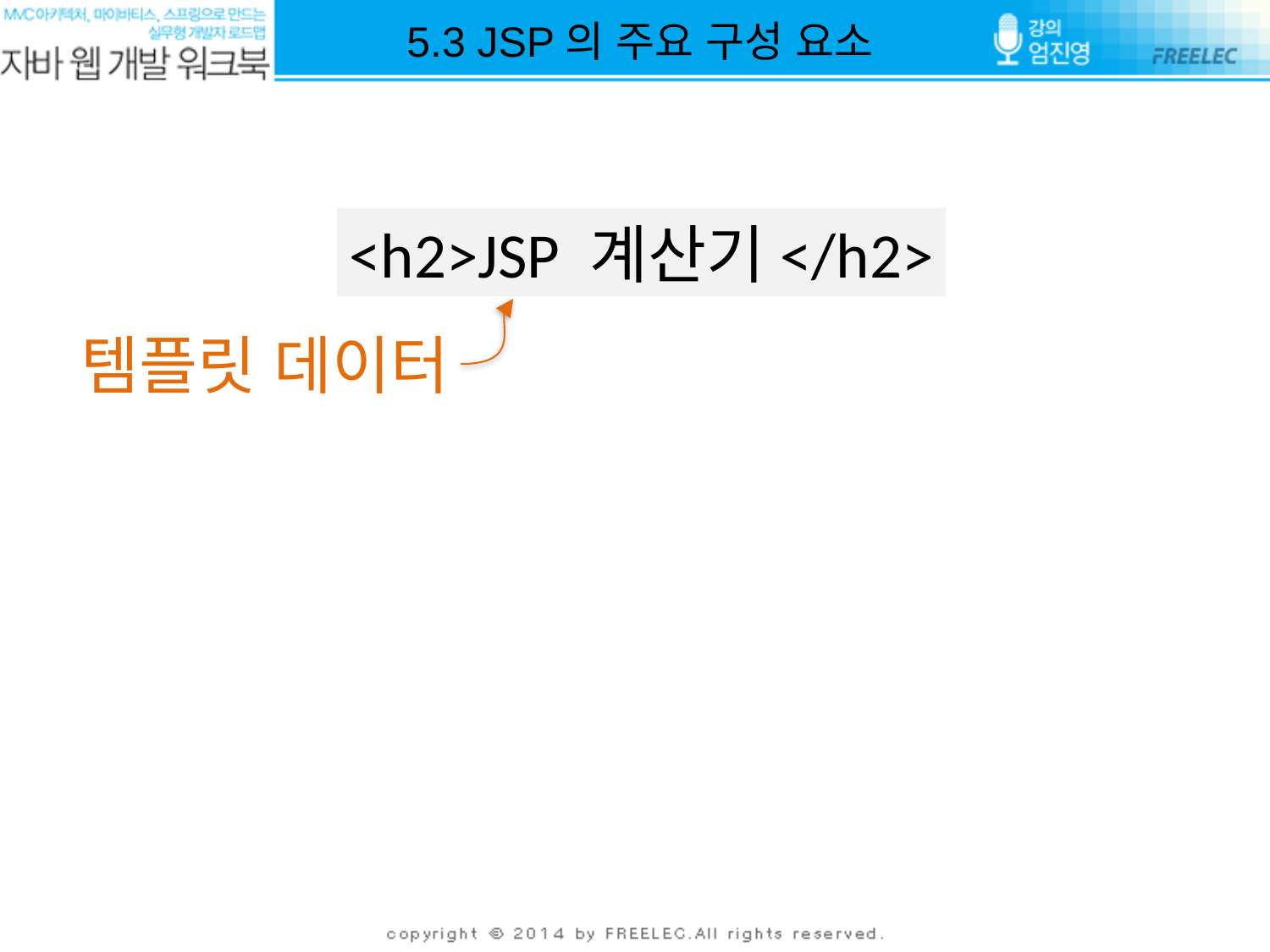

5.3 JSP의 주요 구성 요소
<h2>JSP 계산기</h2>
템플릿 데이터